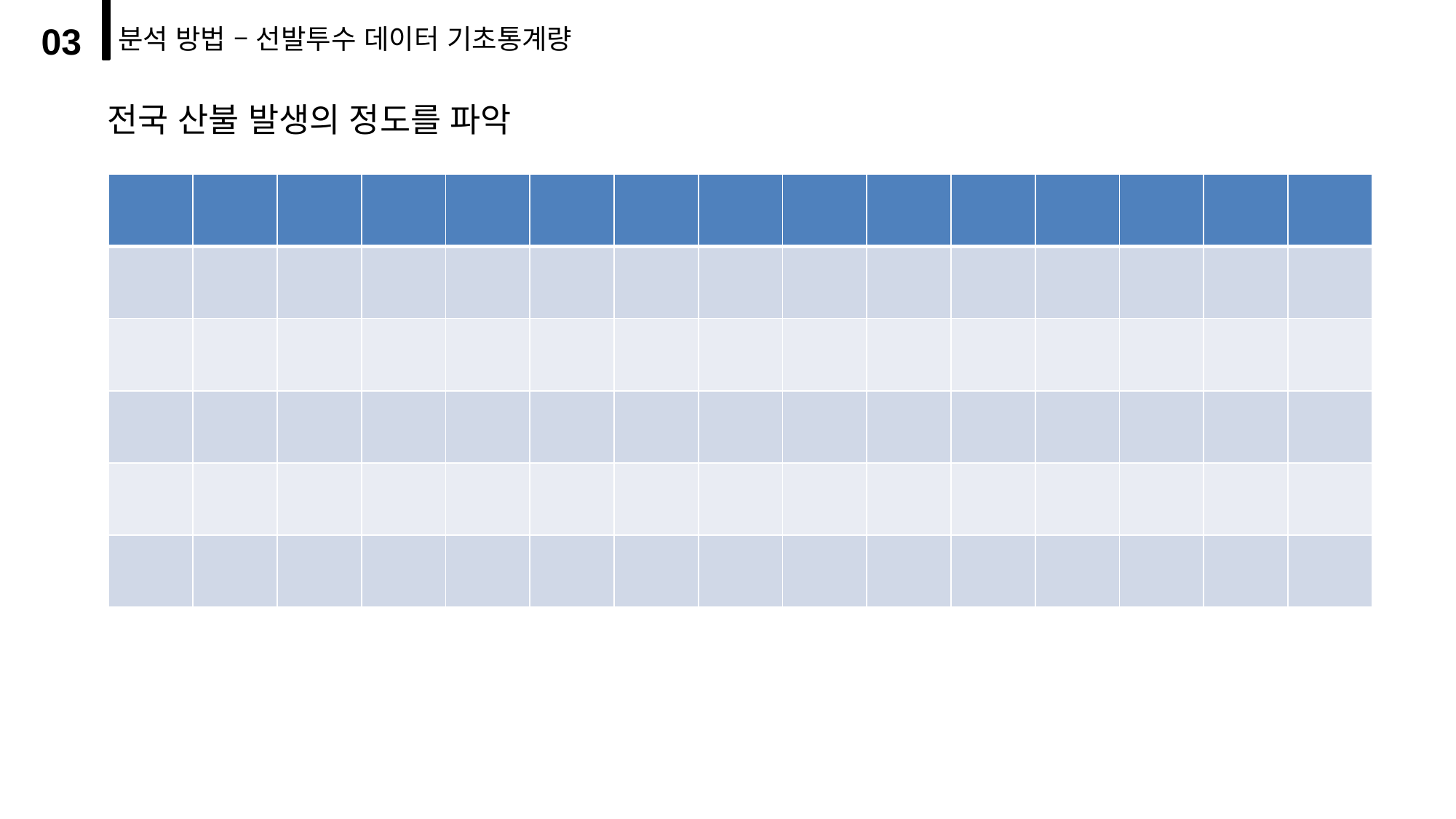

03

분석 방법 – 선발투수 데이터 기초통계량
전국 산불 발생의 정도를 파악
|  |  |  |  |  |  |  |  |  |  |  |  |  |  |  |
| --- | --- | --- | --- | --- | --- | --- | --- | --- | --- | --- | --- | --- | --- | --- |
|  |  |  |  |  |  |  |  |  |  |  |  |  |  |  |
|  |  |  |  |  |  |  |  |  |  |  |  |  |  |  |
|  |  |  |  |  |  |  |  |  |  |  |  |  |  |  |
|  |  |  |  |  |  |  |  |  |  |  |  |  |  |  |
|  |  |  |  |  |  |  |  |  |  |  |  |  |  |  |